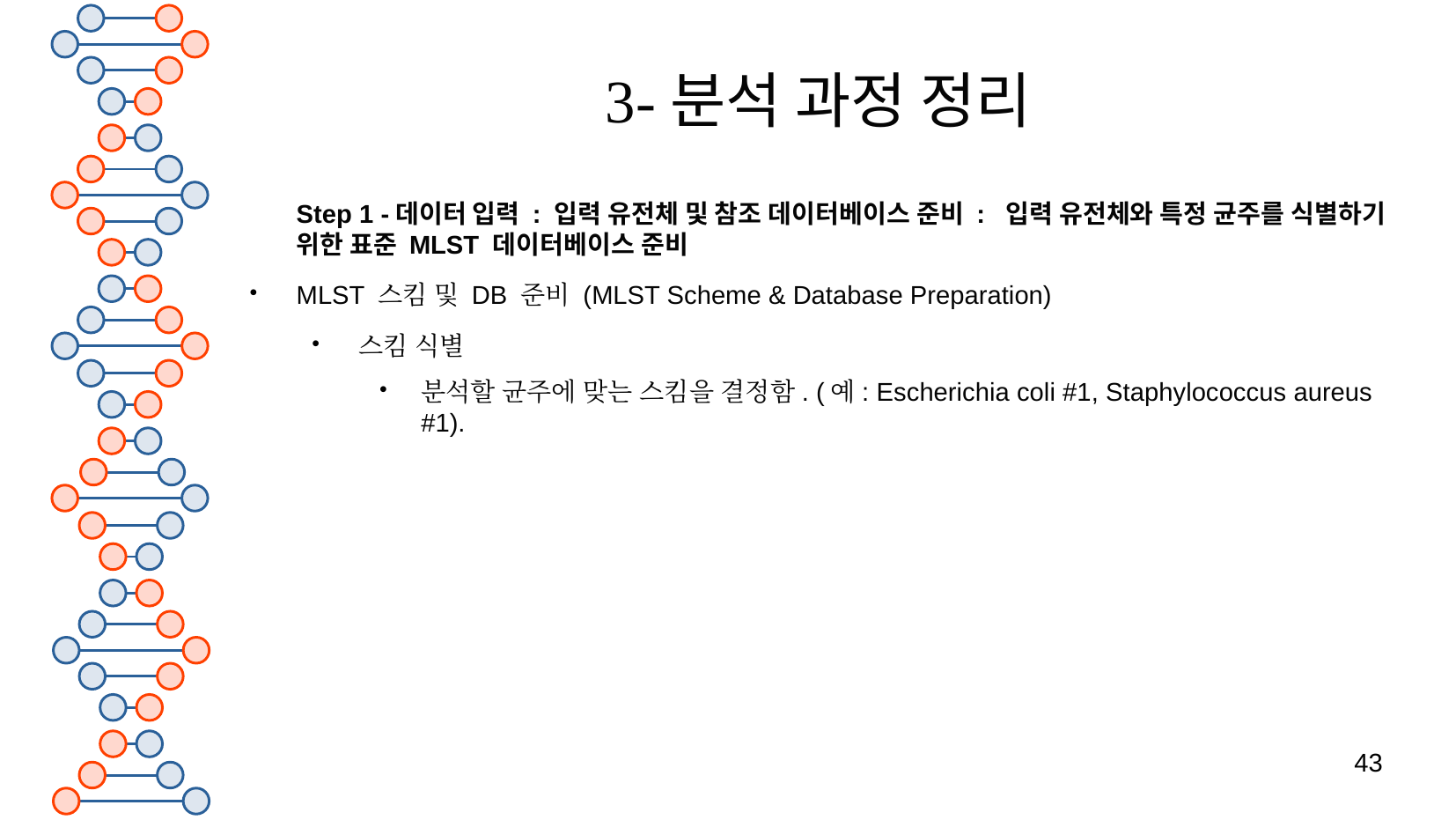

# 3-분석 과정 정리
Step 1 -데이터 입력 : 입력 유전체 및 참조 데이터베이스 준비 :  입력 유전체와 특정 균주를 식별하기 위한 표준 MLST 데이터베이스 준비
MLST 스킴 및 DB 준비 (MLST Scheme & Database Preparation)
스킴 식별
분석할 균주에 맞는 스킴을 결정함. (예: Escherichia coli #1, Staphylococcus aureus #1).
43